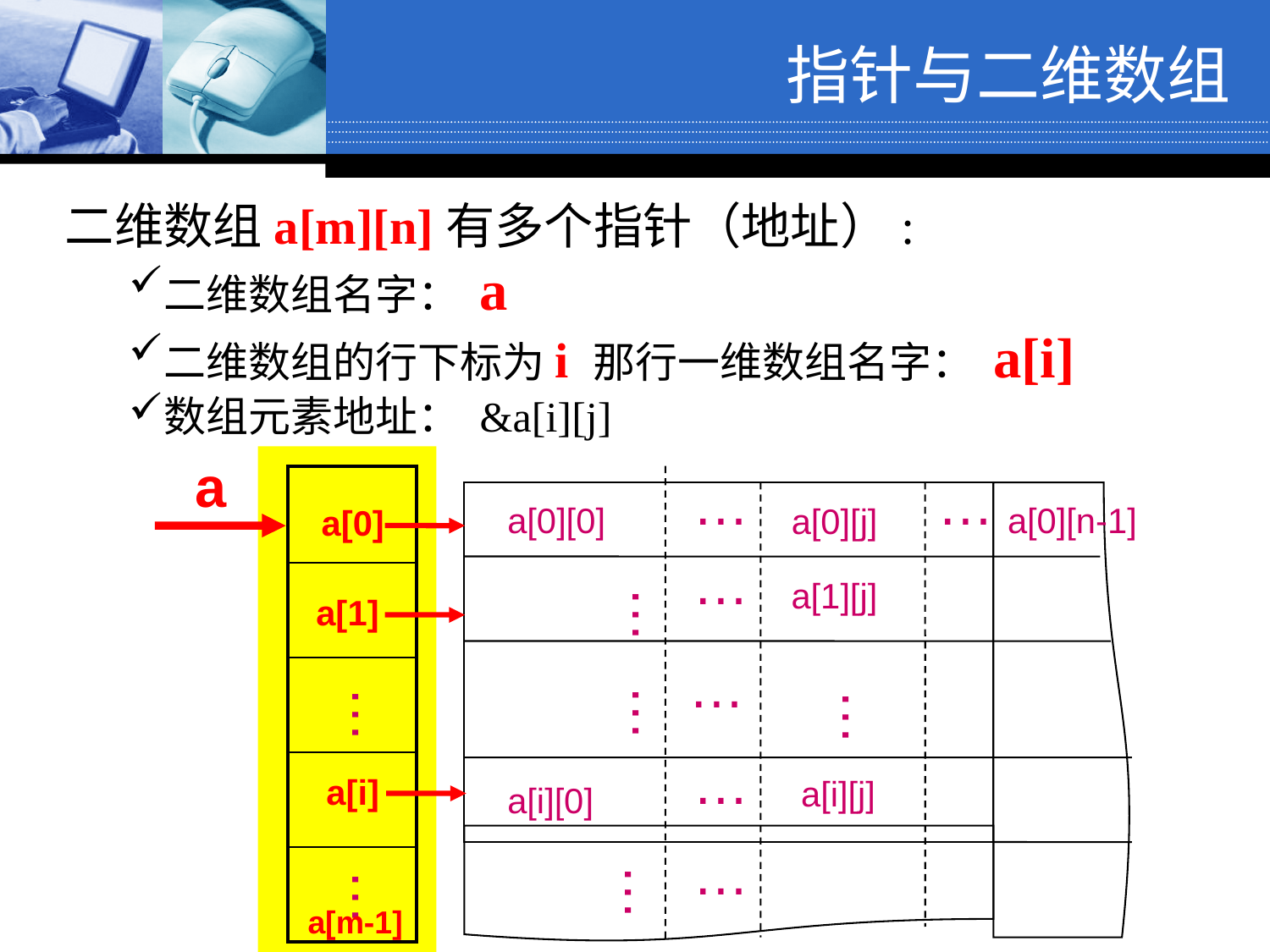

指针与二维数组
二维数组a[m][n]有多个指针（地址）:
二维数组名字： a
二维数组的行下标为i 那行一维数组名字： a[i]
数组元素地址： &a[i][j]

a

…
…
|  |
| --- |
|  |
|  |
|  |
|  |

a[0][0]
a[0][n-1]
a[0][j]
a[0]

…

a[1][j]
…
a[1]

…
…
…
…
…

a[i]
a[i][j]
a[i][0]

…

…
…
a[m-1]